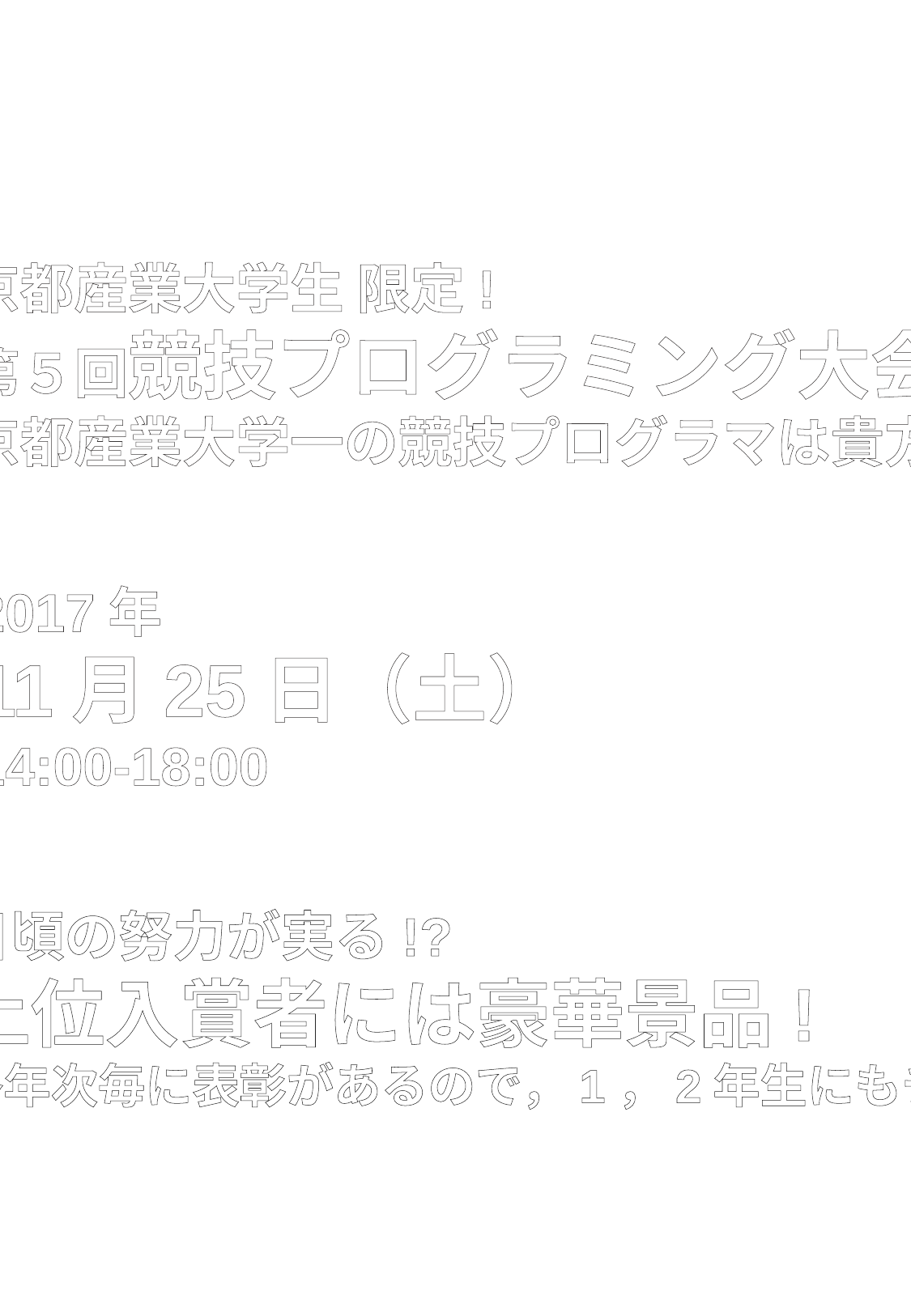

概要
京都産業大学生 限定!
第５回競技プログラミング大会開催!
京都産業大学一の競技プログラマは貴方かも!?
日時
2017年
11月25日（土）
14:00-18:00
景品
日頃の努力が実る!?
上位入賞者には豪華景品!
各年次毎に表彰があるので，1，2年生にもチャンスが!!